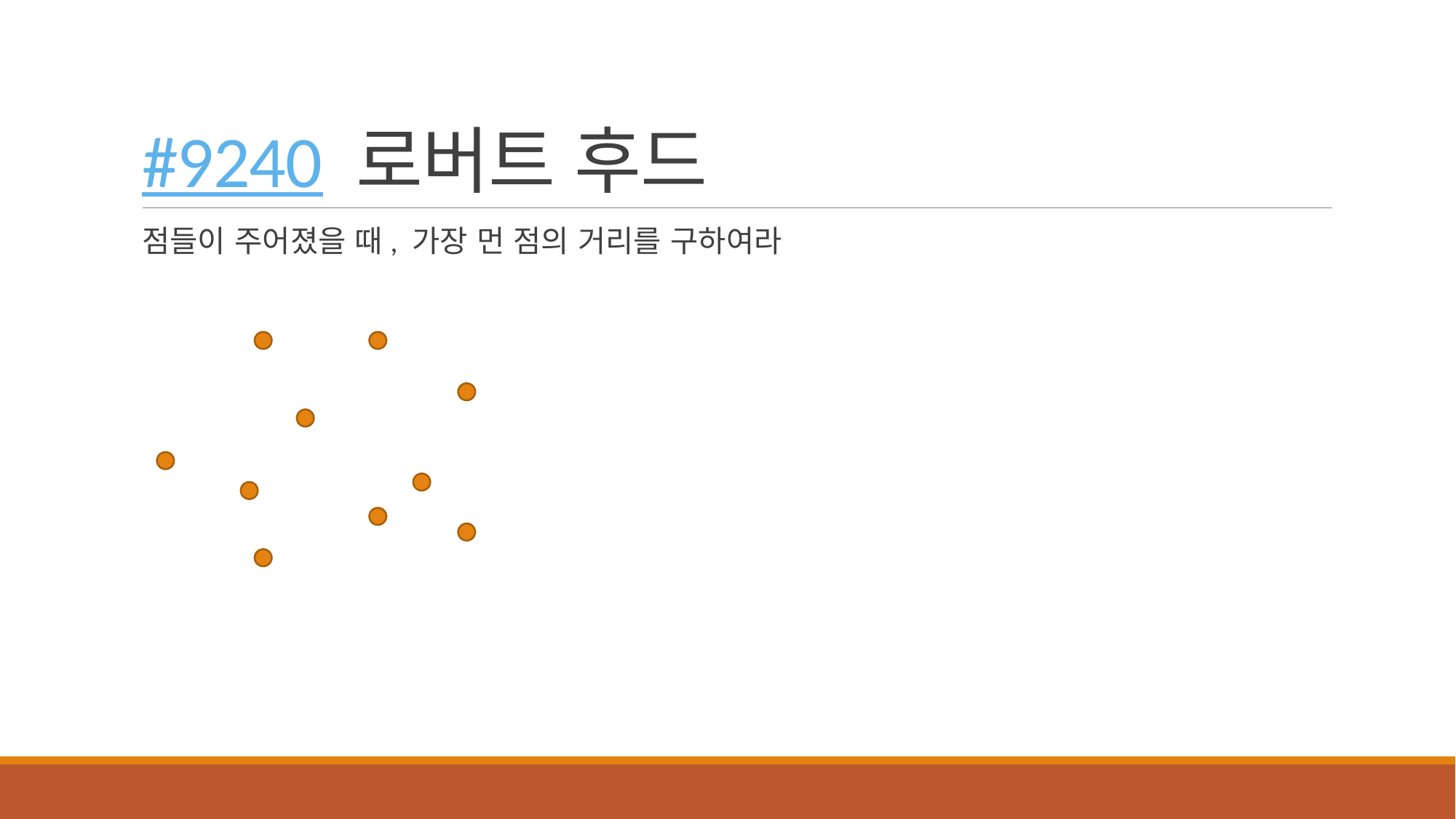

# #9240 로버트 후드
점들이 주어졌을 때, 가장 먼 점의 거리를 구하여라